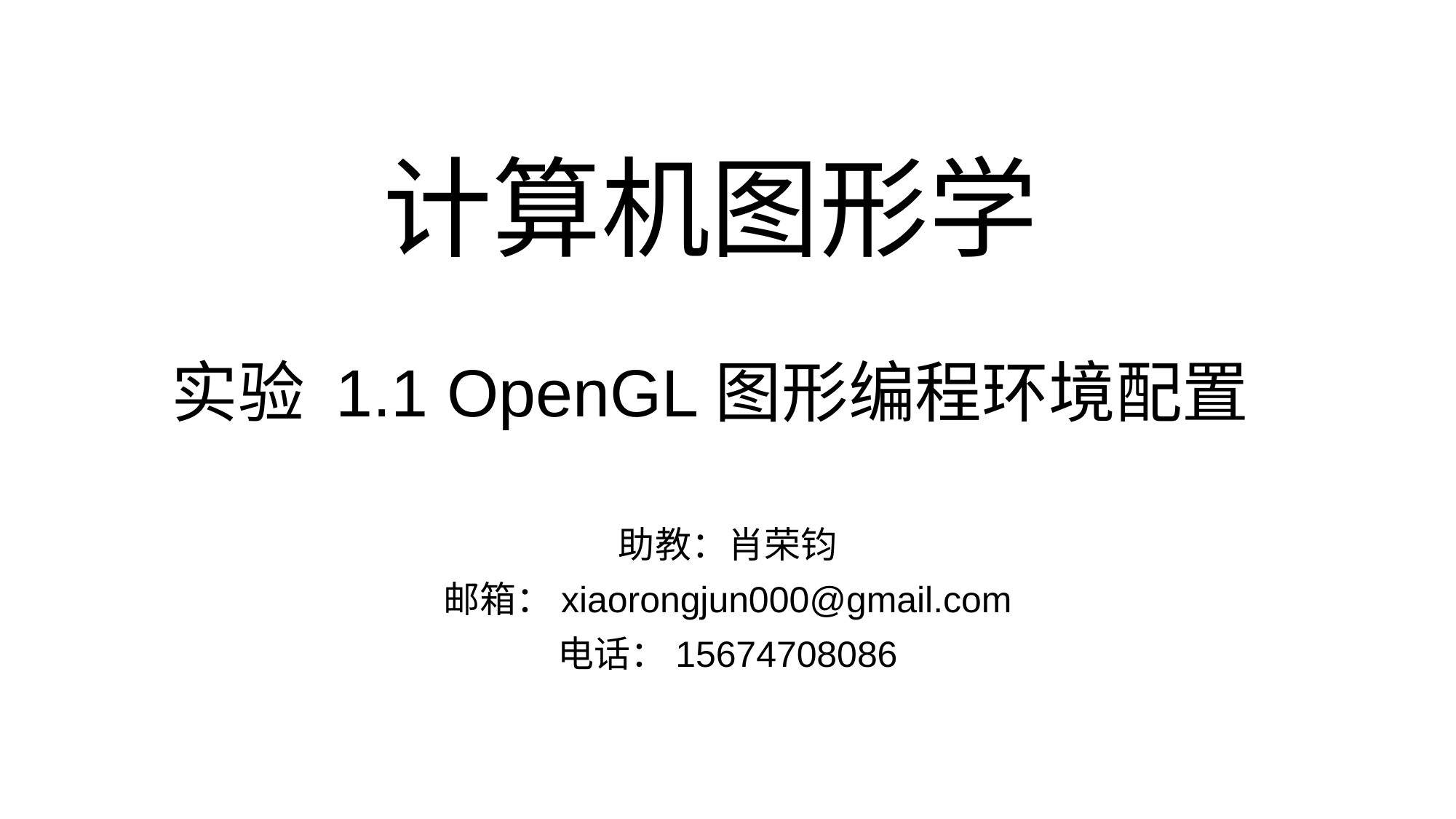

计算机图形学

实验 1.1 OpenGL图形编程环境配置
助教：肖荣钧
邮箱：xiaorongjun000@gmail.com
电话：15674708086